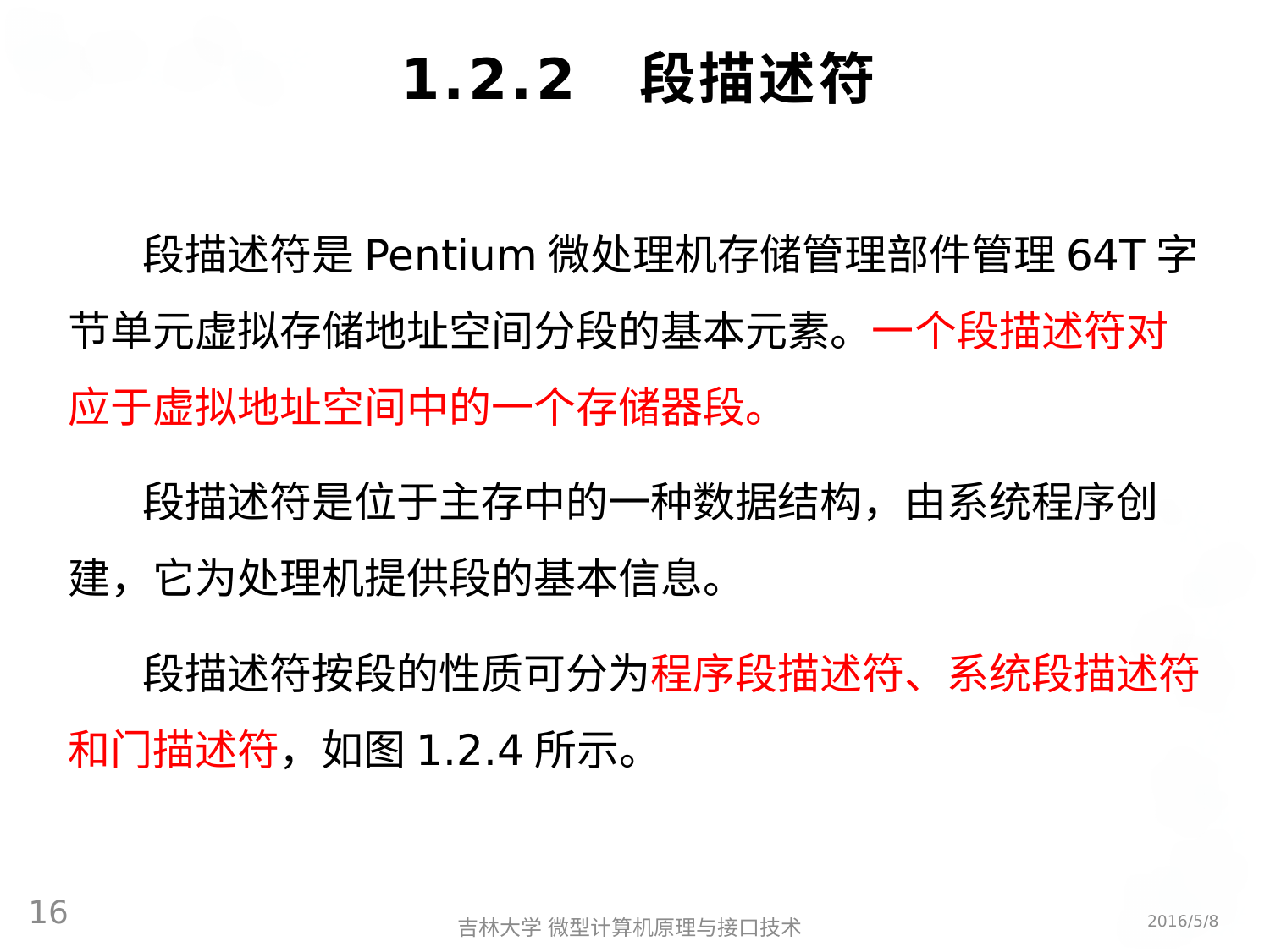

# 1.2.2  段描述符
段描述符是Pentium微处理机存储管理部件管理64T字节单元虚拟存储地址空间分段的基本元素。一个段描述符对应于虚拟地址空间中的一个存储器段。
段描述符是位于主存中的一种数据结构，由系统程序创建，它为处理机提供段的基本信息。
段描述符按段的性质可分为程序段描述符、系统段描述符和门描述符，如图1.2.4所示。
16
2016/5/8
吉林大学 微型计算机原理与接口技术